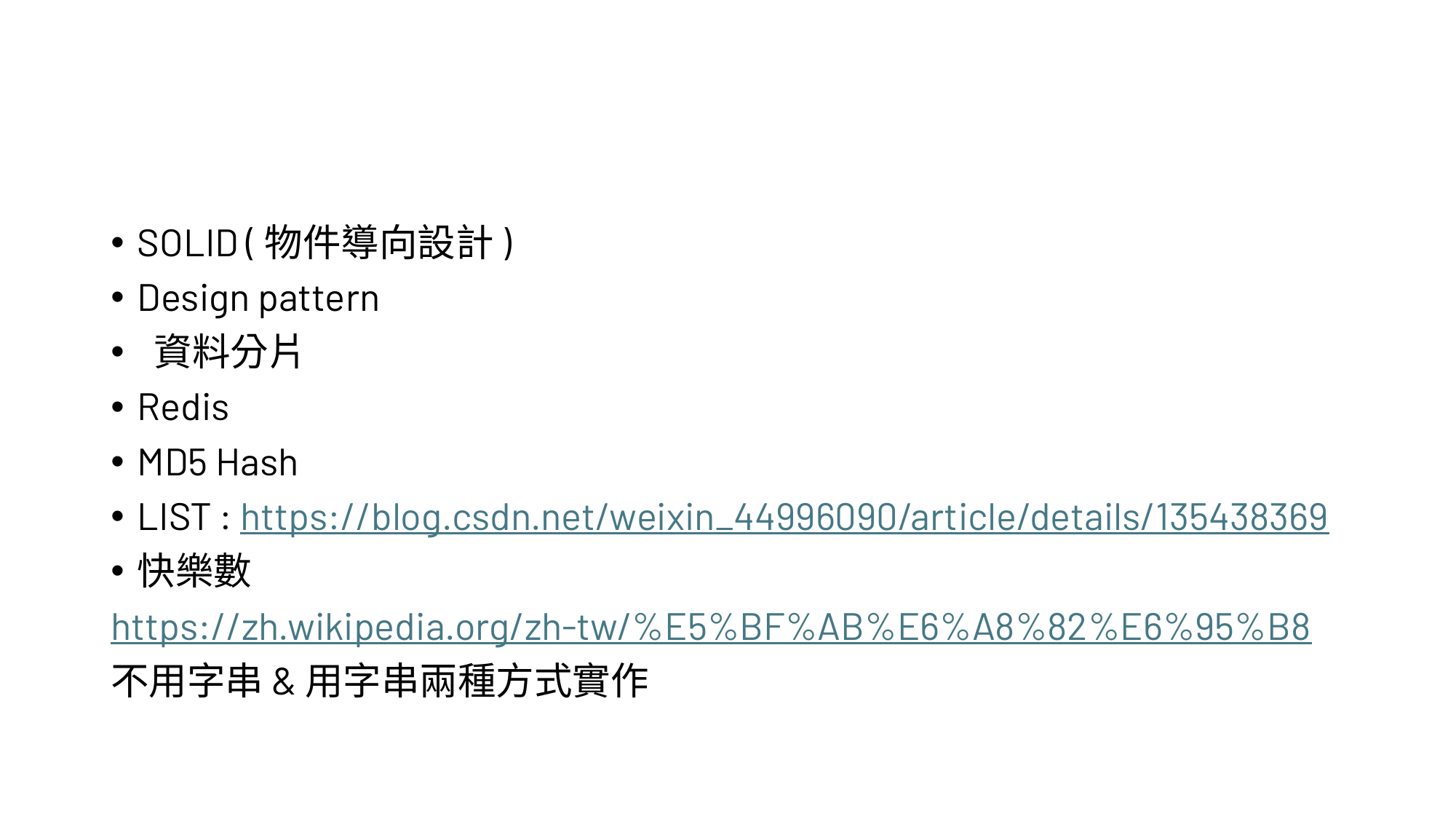

#
SOLID (物件導向設計)
Design pattern
 資料分片
Redis
MD5 Hash
LIST : https://blog.csdn.net/weixin_44996090/article/details/135438369
快樂數
https://zh.wikipedia.org/zh-tw/%E5%BF%AB%E6%A8%82%E6%95%B8
不用字串&用字串兩種方式實作